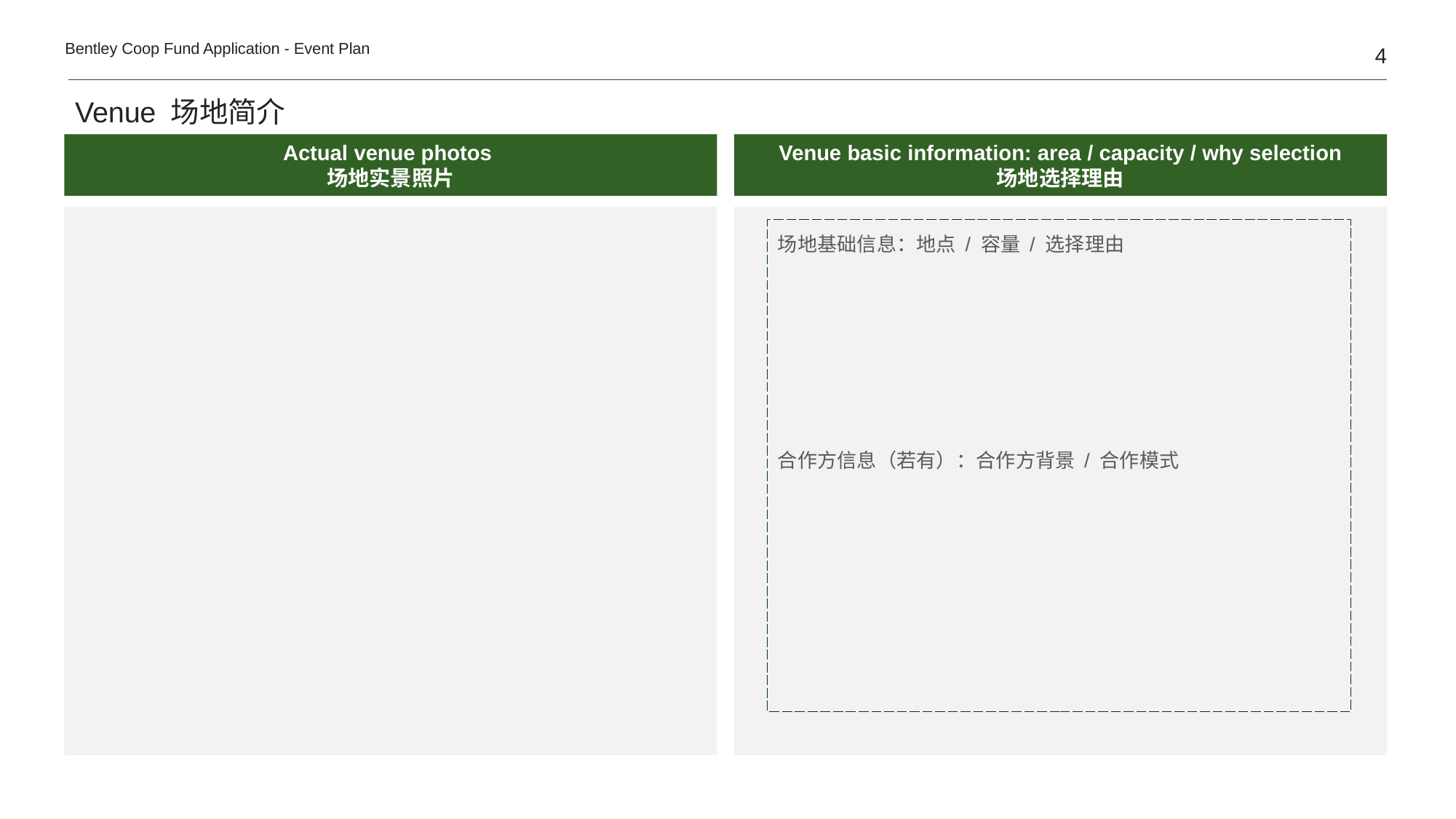

4
Bentley Coop Fund Application - Event Plan
Venue 场地简介
Actual venue photos
场地实景照片
Venue basic information: area / capacity / why selection
场地选择理由

场地基础信息：地点 / 容量 / 选择理由

合作方信息（若有）：合作方背景 / 合作模式